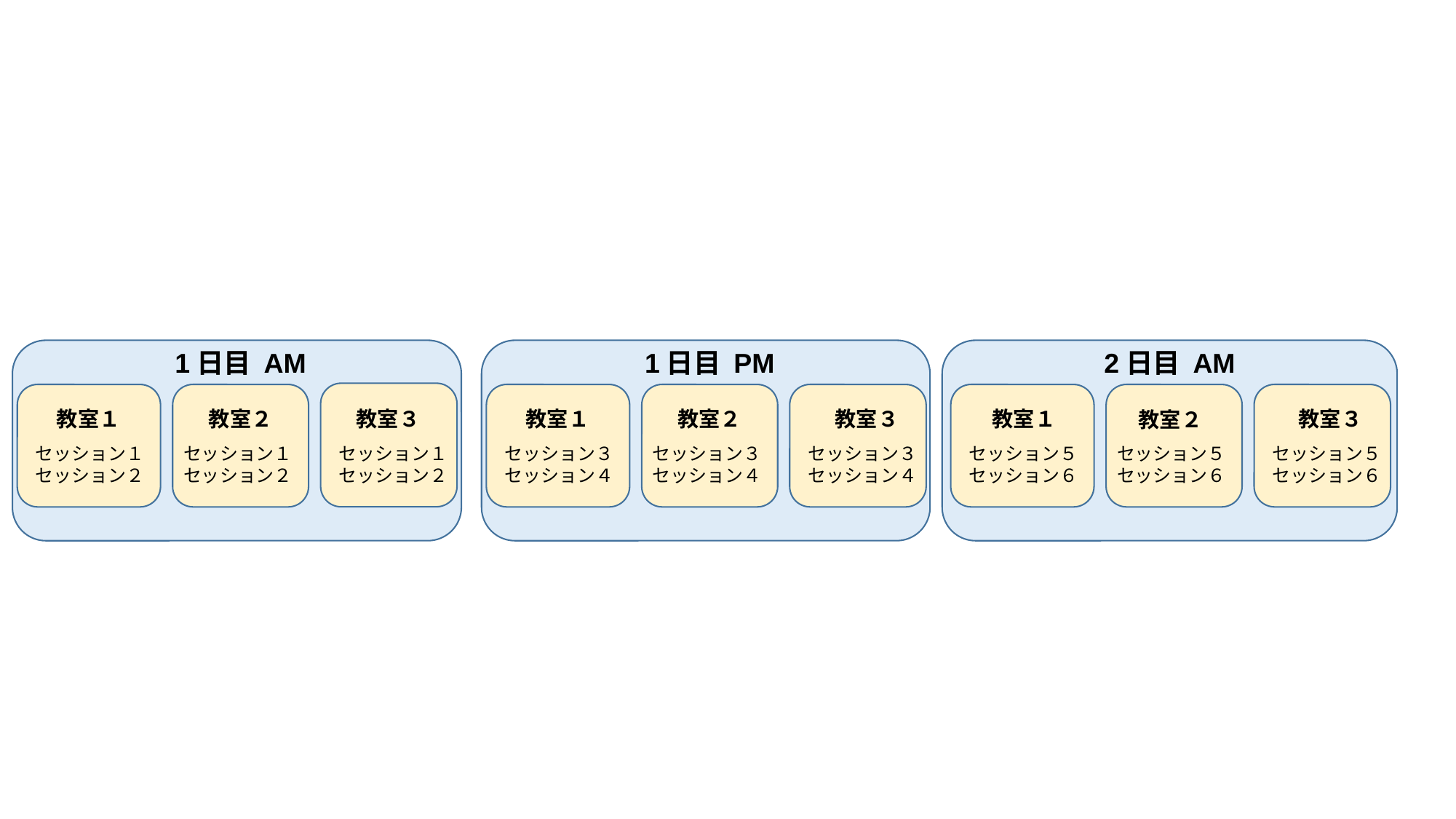

1日目 AM
1日目 PM
2日目 AM

教室２
教室１
教室３
教室１
教室２
教室３
教室１
教室３
教室２
セッション１
セッション２
セッション１
セッション２
セッション１
セッション２
セッション３
セッション４
セッション３
セッション４
セッション３
セッション４
セッション５
セッション６
セッション５
セッション６
セッション５
セッション６